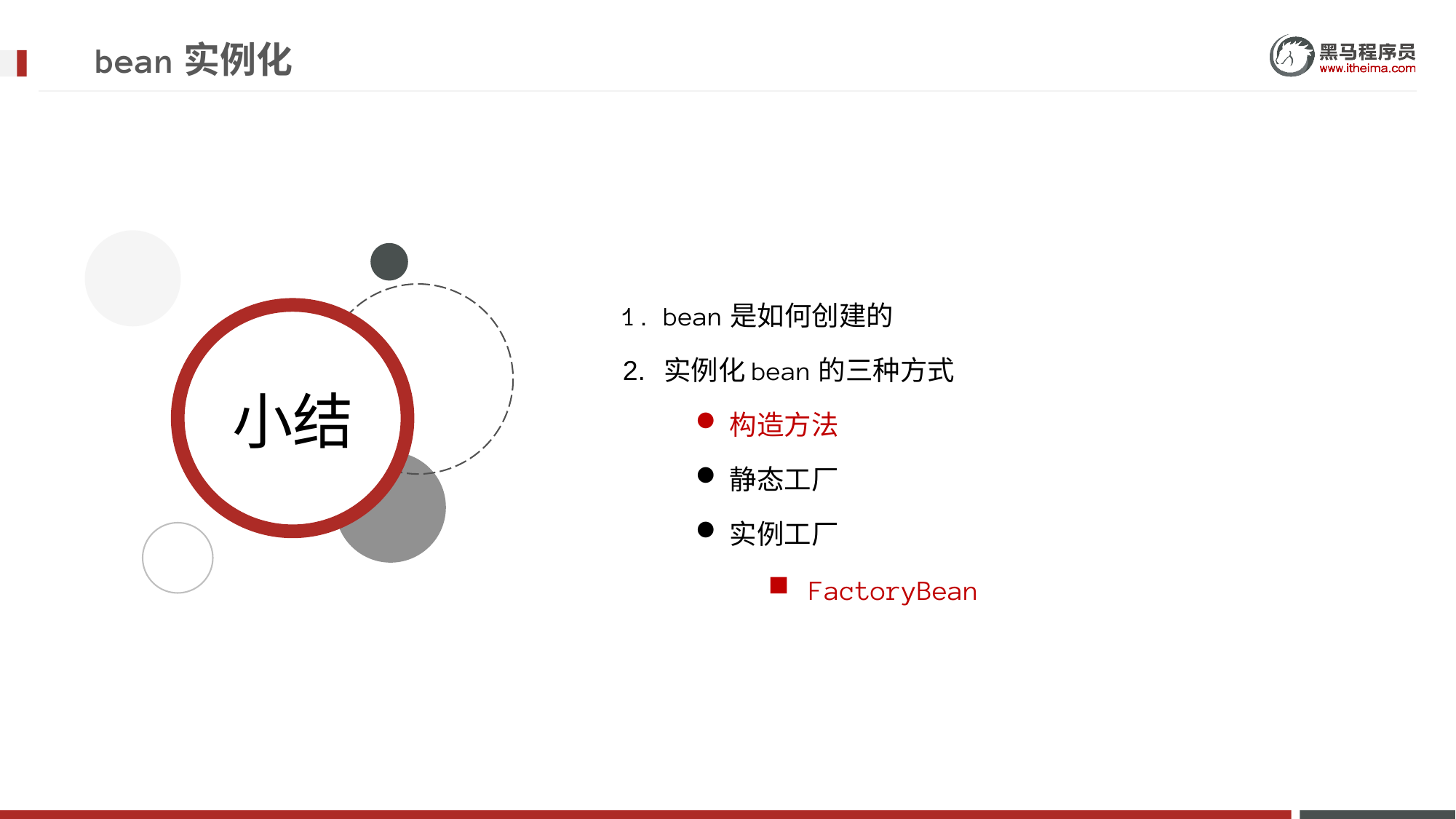

# bean实例化
bean是如何创建的
实例化bean的三种方式
构造方法
静态工厂
实例工厂
FactoryBean